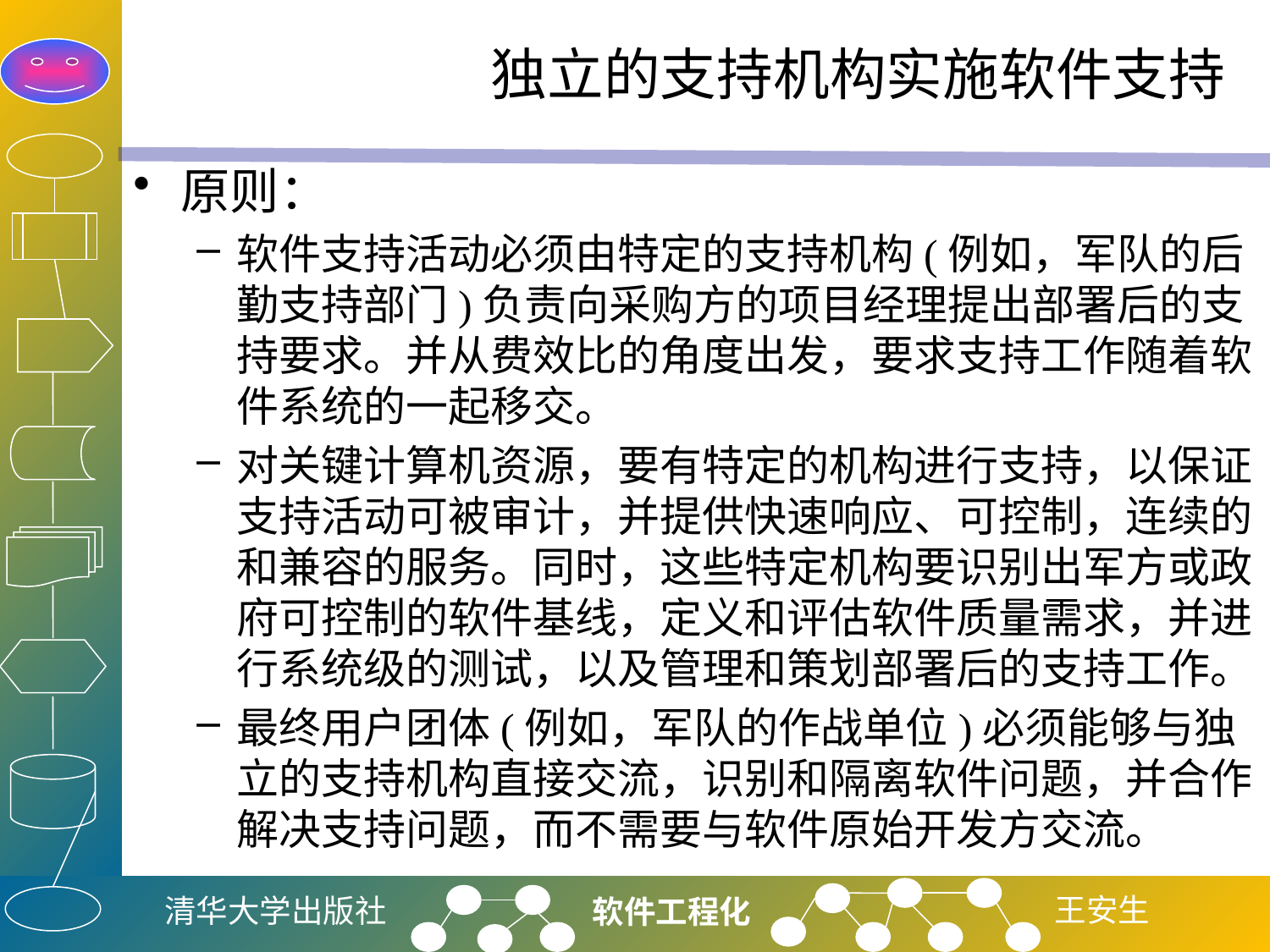

# 独立的支持机构实施软件支持
原则：
软件支持活动必须由特定的支持机构(例如，军队的后勤支持部门)负责向采购方的项目经理提出部署后的支持要求。并从费效比的角度出发，要求支持工作随着软件系统的一起移交。
对关键计算机资源，要有特定的机构进行支持，以保证支持活动可被审计，并提供快速响应、可控制，连续的和兼容的服务。同时，这些特定机构要识别出军方或政府可控制的软件基线，定义和评估软件质量需求，并进行系统级的测试，以及管理和策划部署后的支持工作。
最终用户团体(例如，军队的作战单位)必须能够与独立的支持机构直接交流，识别和隔离软件问题，并合作解决支持问题，而不需要与软件原始开发方交流。